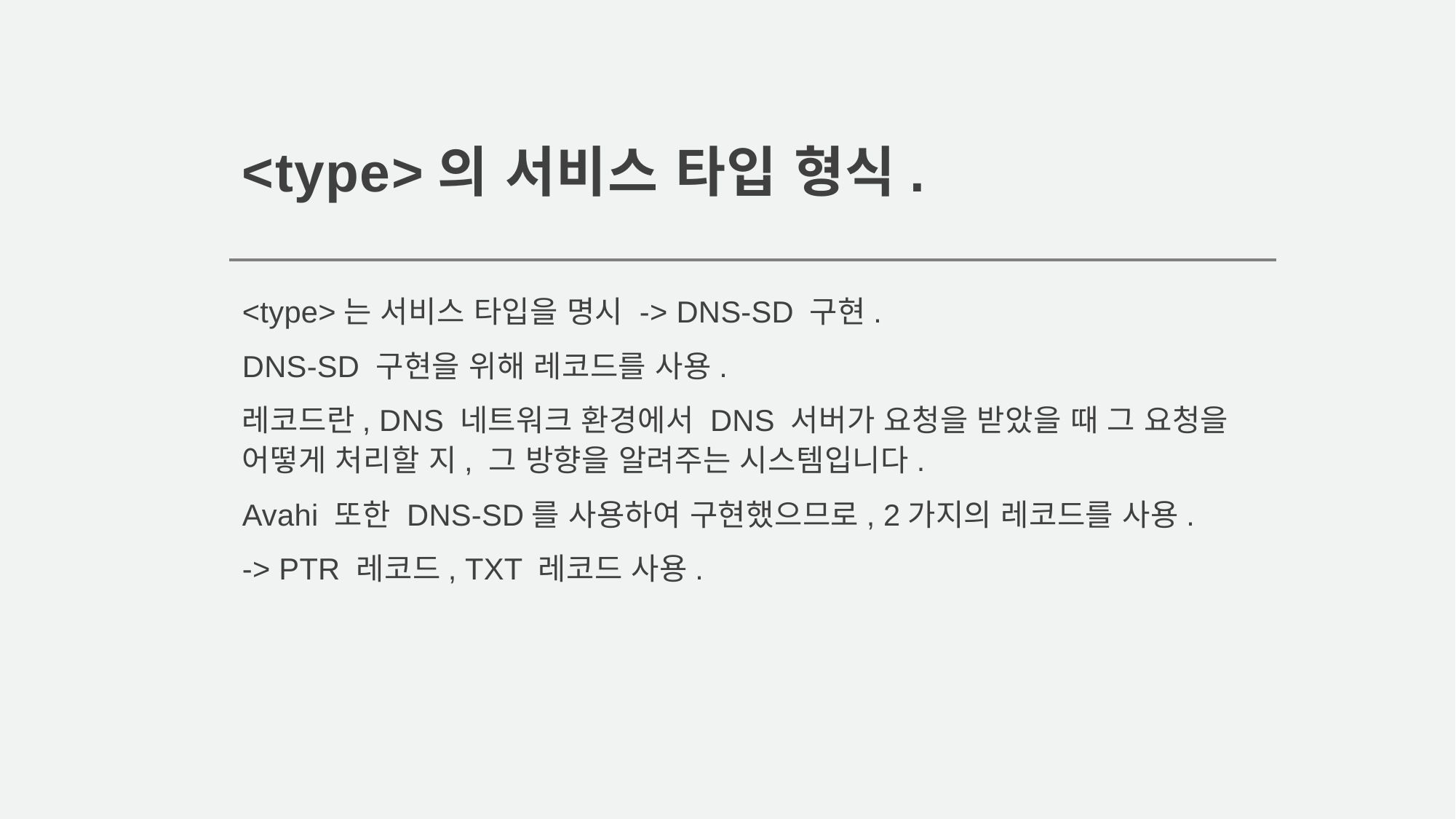

# <type>의 서비스 타입 형식.
<type>는 서비스 타입을 명시 -> DNS-SD 구현.
DNS-SD 구현을 위해 레코드를 사용.
레코드란, DNS 네트워크 환경에서 DNS 서버가 요청을 받았을 때 그 요청을 어떻게 처리할 지, 그 방향을 알려주는 시스템입니다.
Avahi 또한 DNS-SD를 사용하여 구현했으므로, 2가지의 레코드를 사용.
-> PTR 레코드, TXT 레코드 사용.